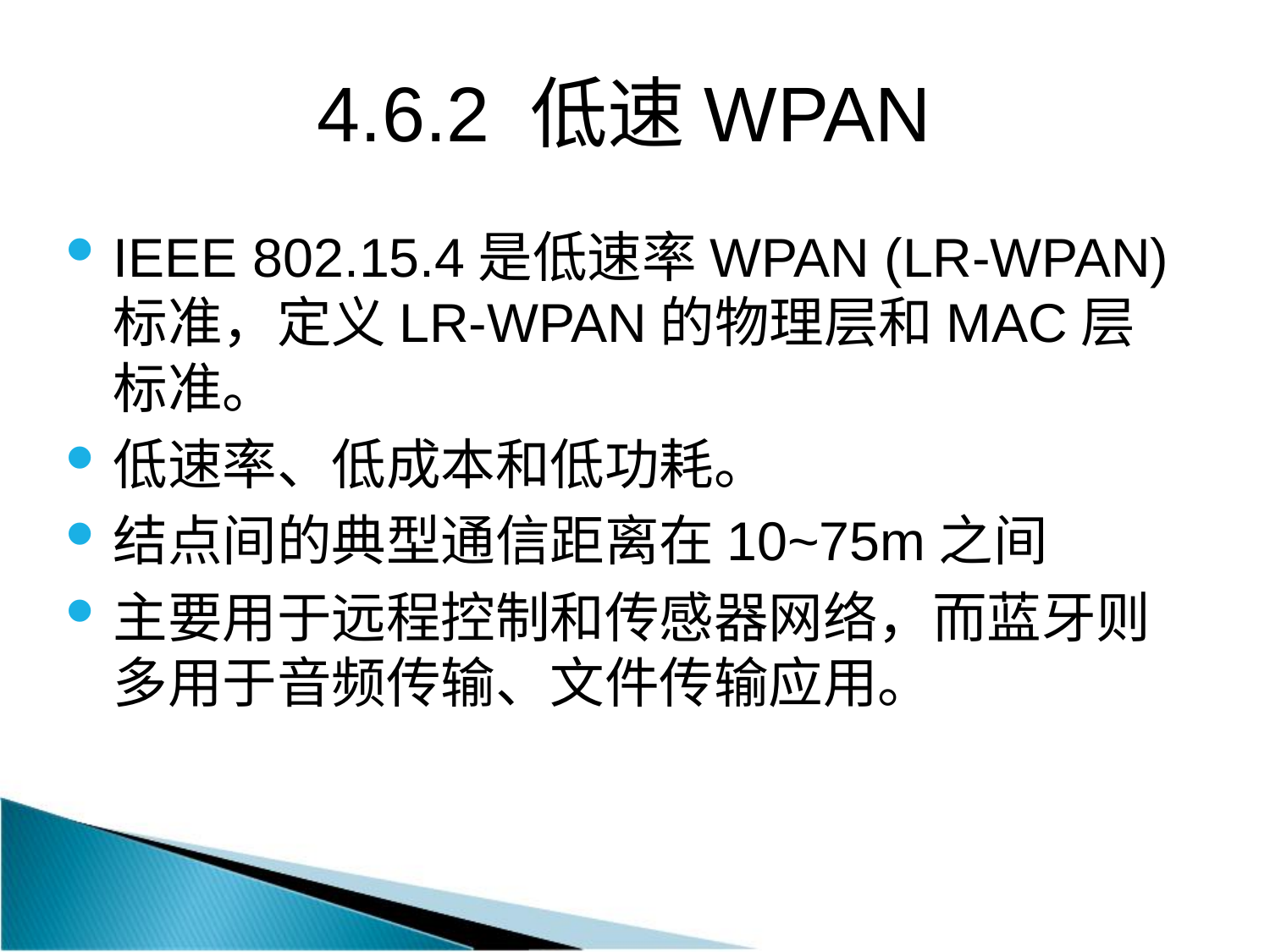

# 4.6.2 低速WPAN
IEEE 802.15.4是低速率WPAN (LR-WPAN)标准，定义LR-WPAN的物理层和MAC层标准。
低速率、低成本和低功耗。
结点间的典型通信距离在10~75m之间
主要用于远程控制和传感器网络，而蓝牙则多用于音频传输、文件传输应用。